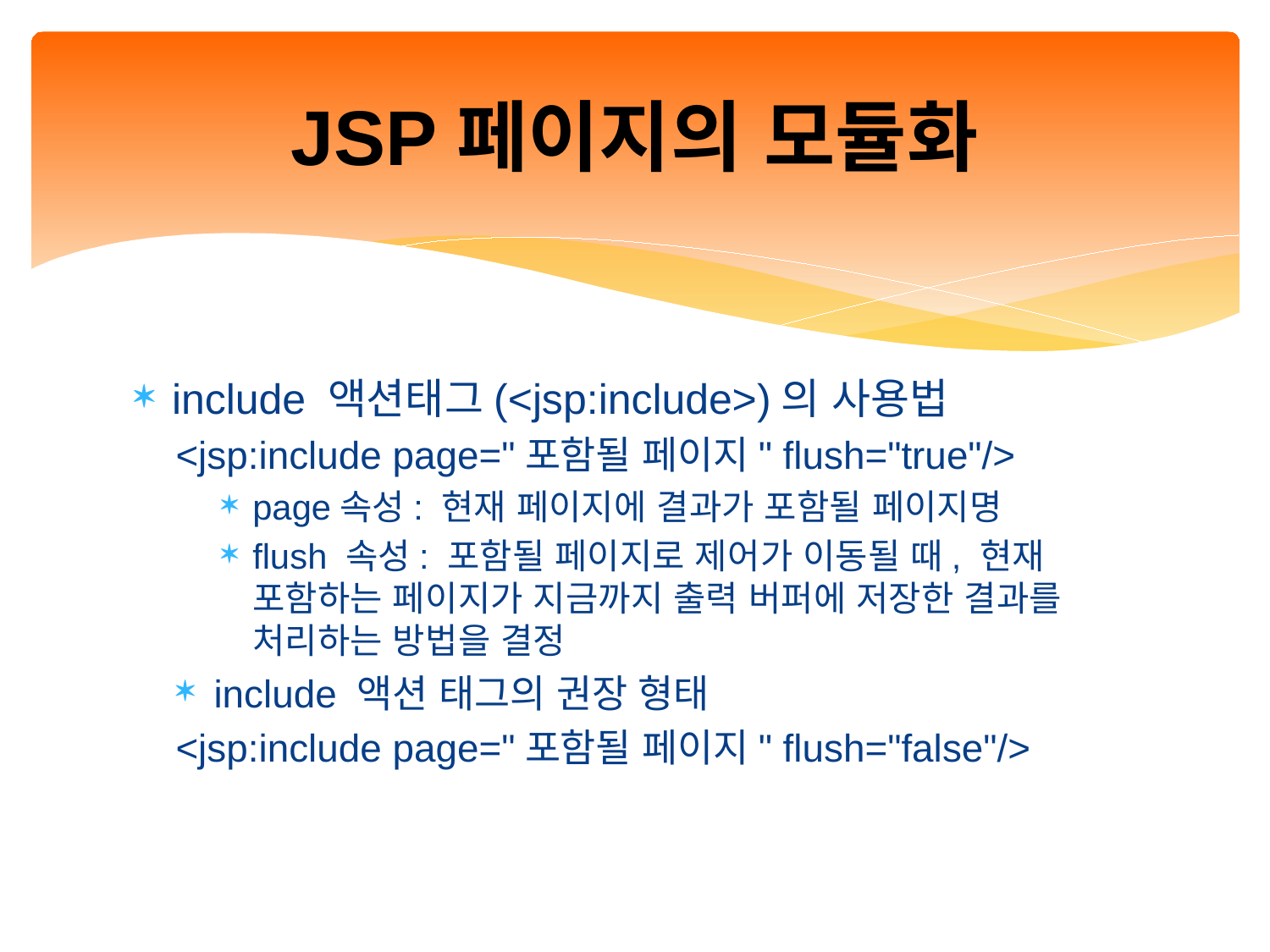

# JSP페이지의 모듈화
include 액션태그(<jsp:include>)의 사용법
<jsp:include page="포함될 페이지" flush="true"/>
page속성: 현재 페이지에 결과가 포함될 페이지명
flush 속성: 포함될 페이지로 제어가 이동될 때, 현재 포함하는 페이지가 지금까지 출력 버퍼에 저장한 결과를 처리하는 방법을 결정
include 액션 태그의 권장 형태
<jsp:include page="포함될 페이지" flush="false"/>